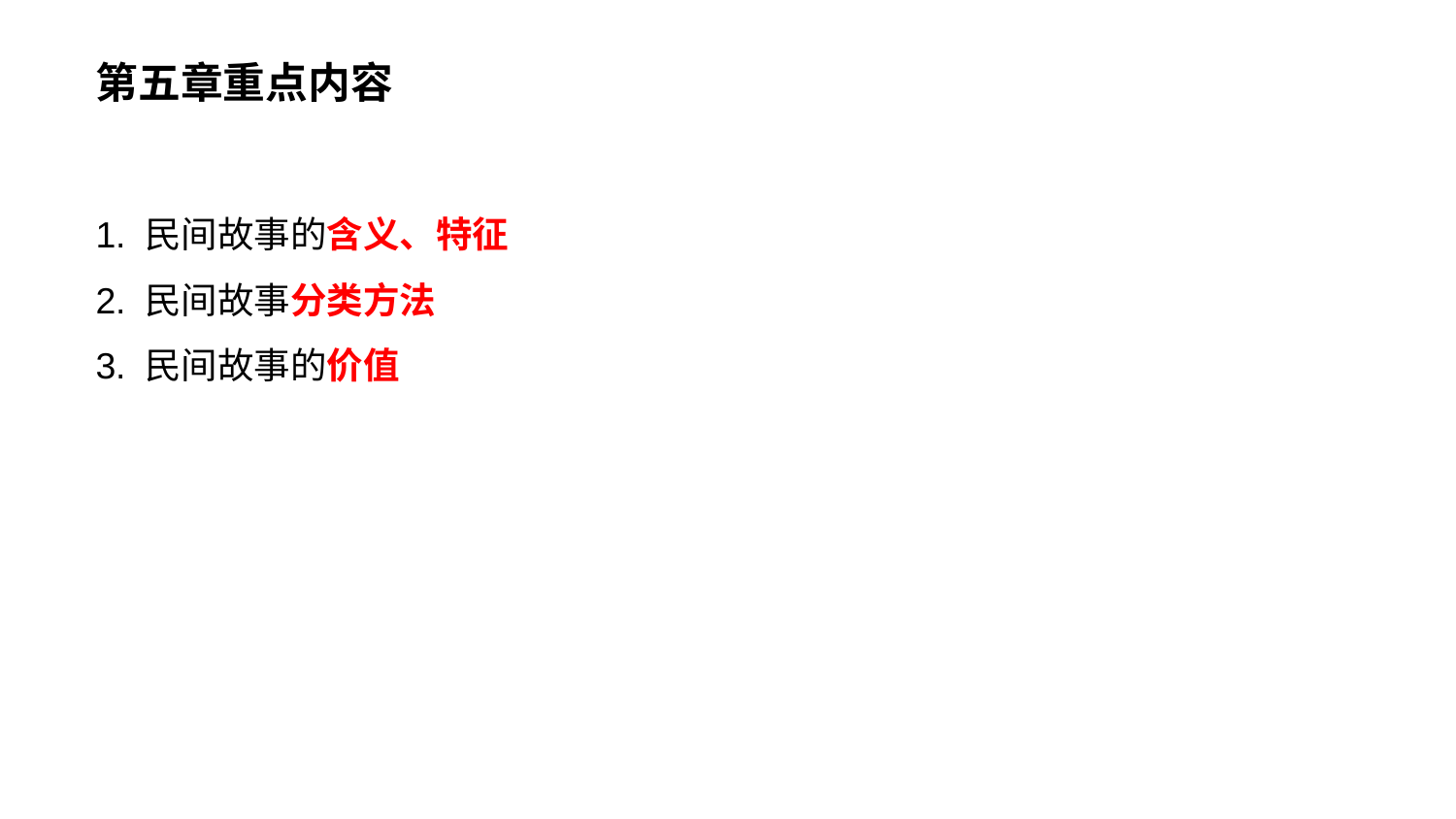

第五章重点内容
1. 民间故事的含义、特征
2. 民间故事分类方法
3. 民间故事的价值